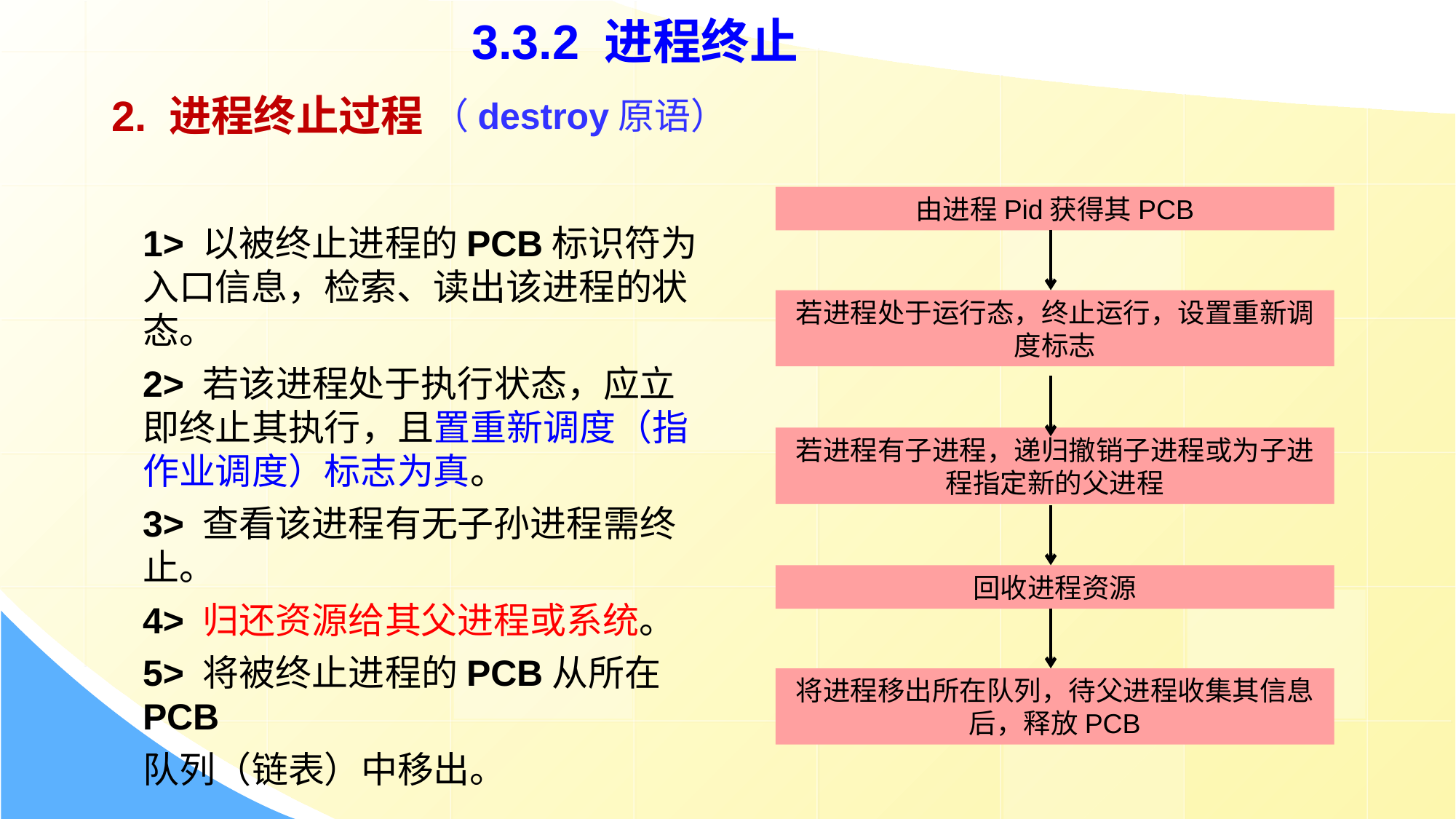

3.3.2 进程终止
 2. 进程终止过程
（destroy原语）
由进程Pid获得其PCB
1> 以被终止进程的PCB标识符为入口信息，检索、读出该进程的状态。
2> 若该进程处于执行状态，应立即终止其执行，且置重新调度（指作业调度）标志为真。
3> 查看该进程有无子孙进程需终止。
4> 归还资源给其父进程或系统。
5> 将被终止进程的PCB从所在PCB
队列（链表）中移出。
若进程处于运行态，终止运行，设置重新调度标志
若进程有子进程，递归撤销子进程或为子进程指定新的父进程
回收进程资源
将进程移出所在队列，待父进程收集其信息后，释放PCB